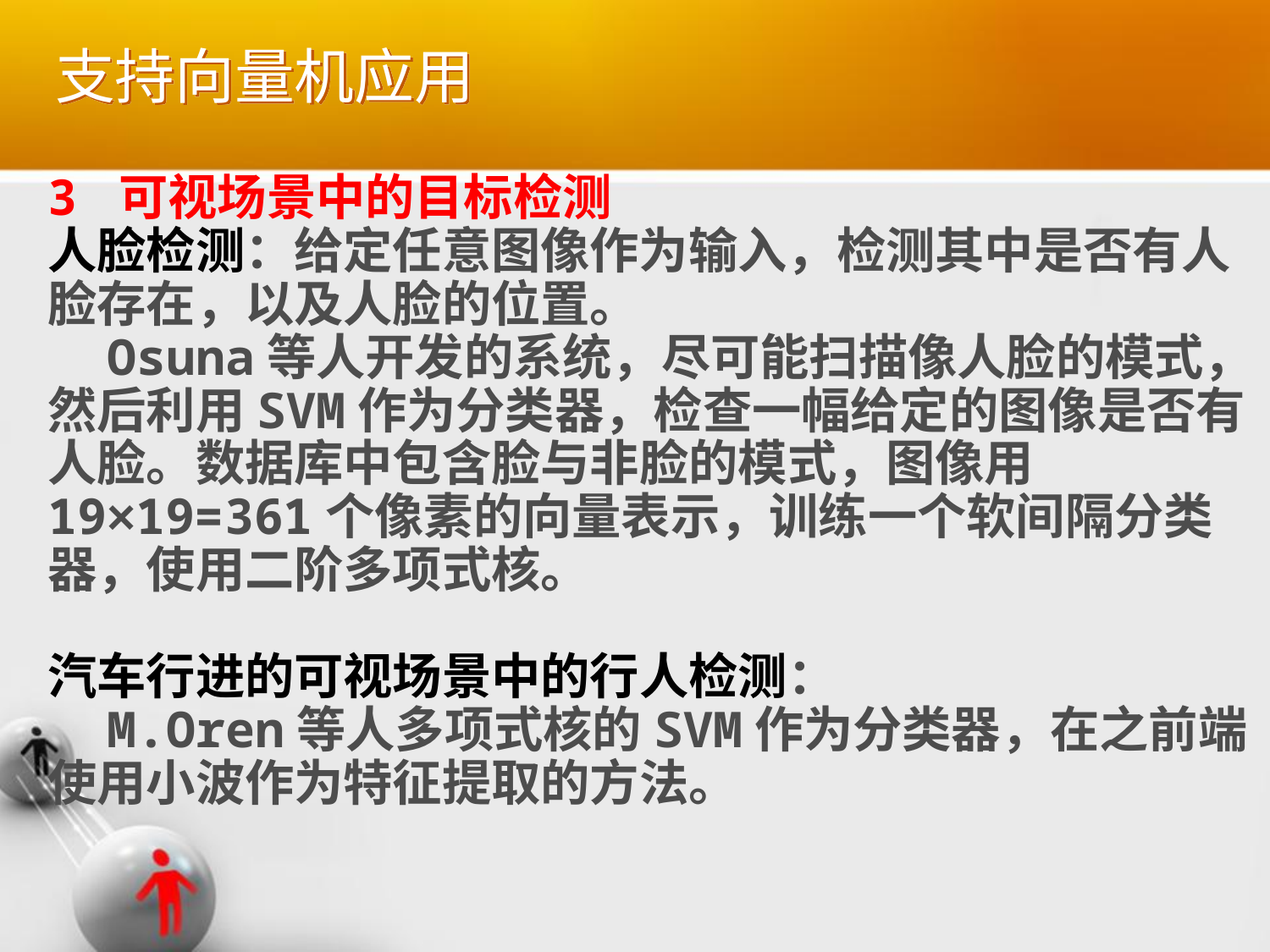

# 支持向量机应用
3 可视场景中的目标检测
人脸检测：给定任意图像作为输入，检测其中是否有人脸存在，以及人脸的位置。
  Osuna等人开发的系统，尽可能扫描像人脸的模式，然后利用SVM作为分类器，检查一幅给定的图像是否有人脸。数据库中包含脸与非脸的模式，图像用19×19=361个像素的向量表示，训练一个软间隔分类器，使用二阶多项式核。

汽车行进的可视场景中的行人检测：
  M.Oren等人多项式核的SVM作为分类器，在之前端使用小波作为特征提取的方法。